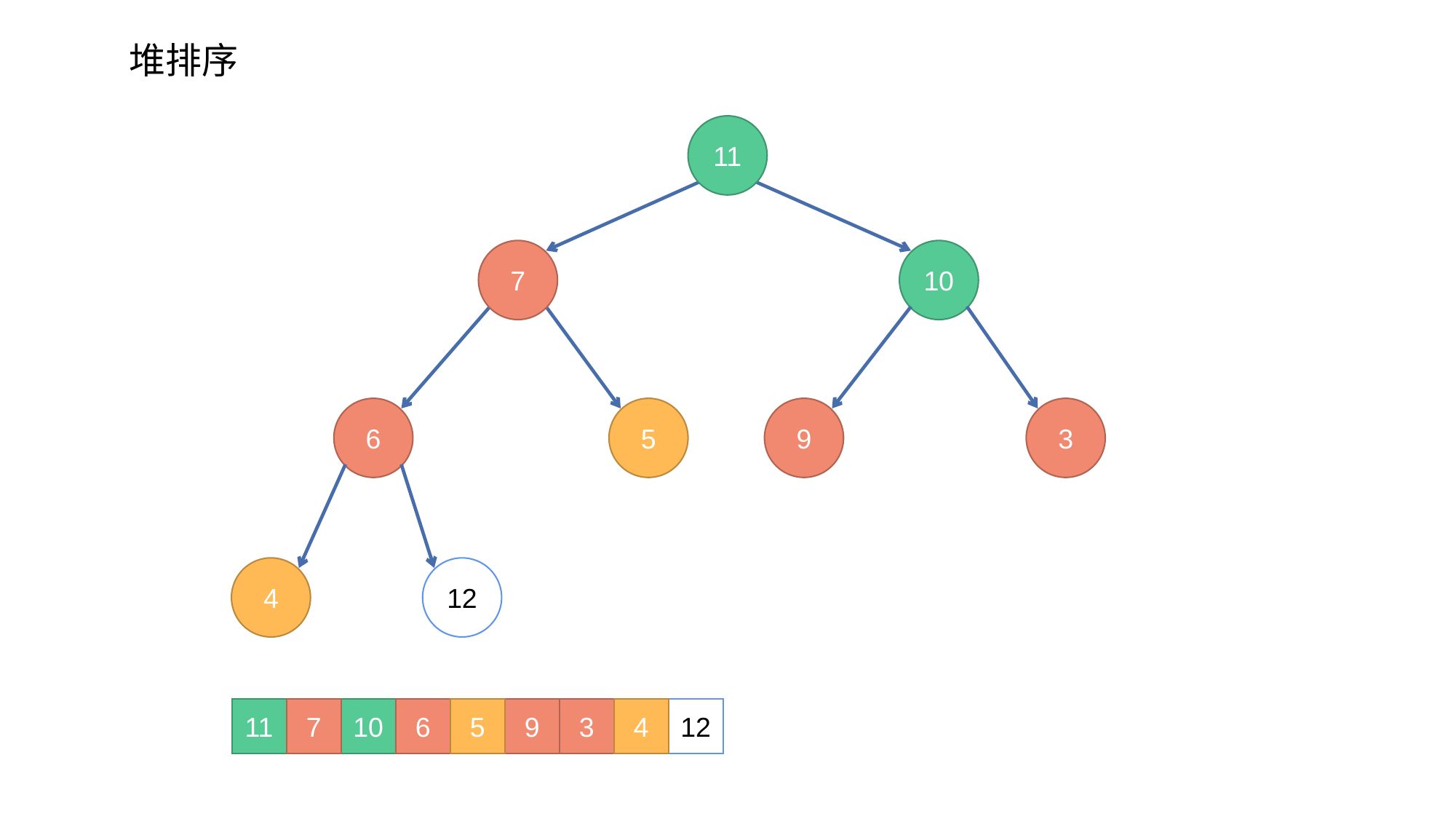

堆排序
11
7
10
6
5
9
3
4
12
11
7
10
6
5
9
3
4
12